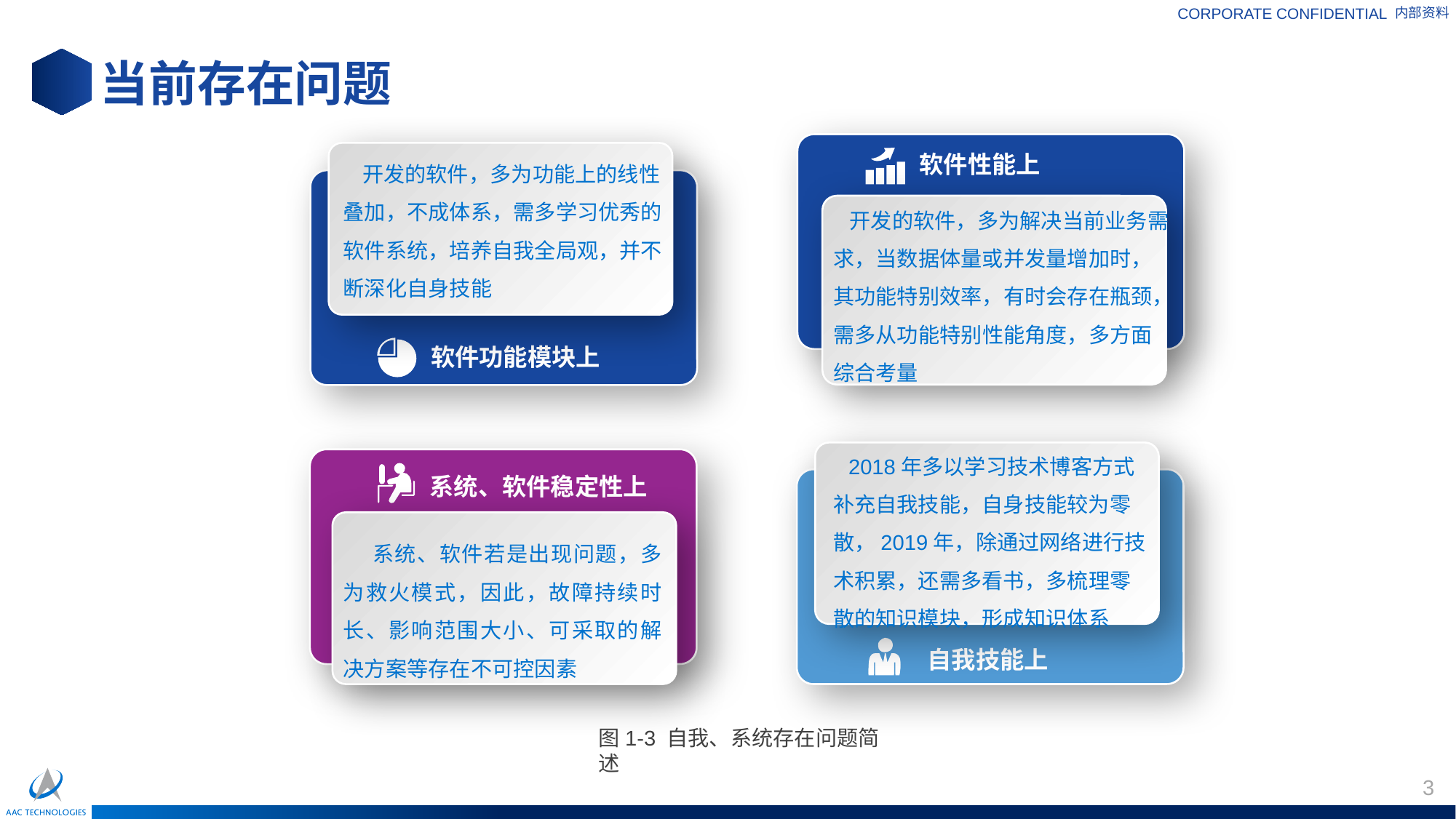

# 当前存在问题

软件性能上

   开发的软件，多为功能上的线性叠加，不成体系，需多学习优秀的软件系统，培养自我全局观，并不断深化自身技能

软件功能模块上

   开发的软件，多为解决当前业务需求，当数据体量或并发量增加时，其功能特别效率，有时会存在瓶颈，需多从功能特别性能角度，多方面综合考量

   2018年多以学习技术博客方式补充自我技能，自身技能较为零散，2019年，除通过网络进行技术积累，还需多看书，多梳理零散的知识模块，形成知识体系

系统、软件稳定性上

自我技能上

    系统、软件若是出现问题，多为救火模式，因此，故障持续时长、影响范围大小、可采取的解决方案等存在不可控因素
图1-3 自我、系统存在问题简述
3